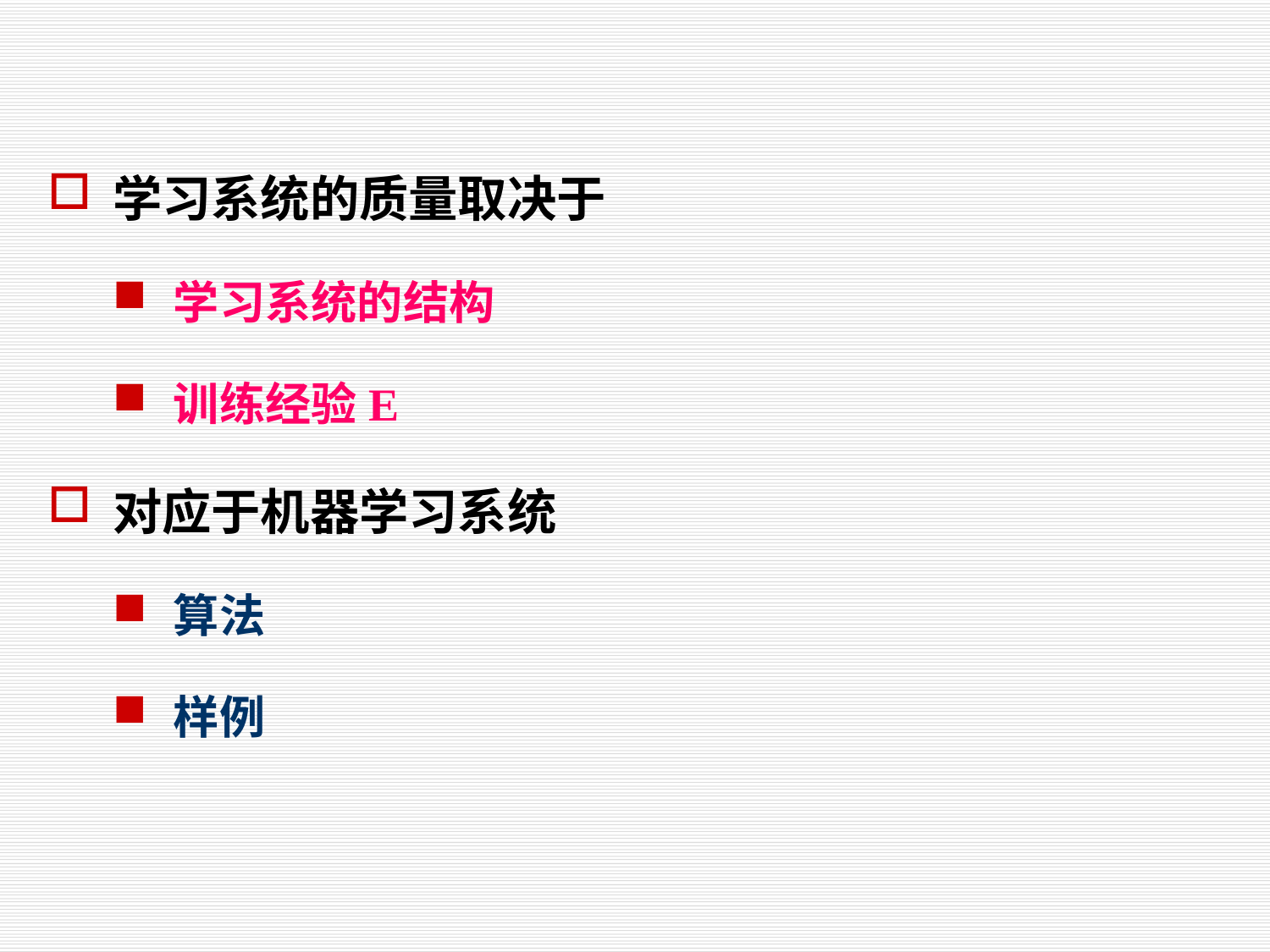

#
学习系统的质量取决于
学习系统的结构
训练经验E
对应于机器学习系统
算法
样例